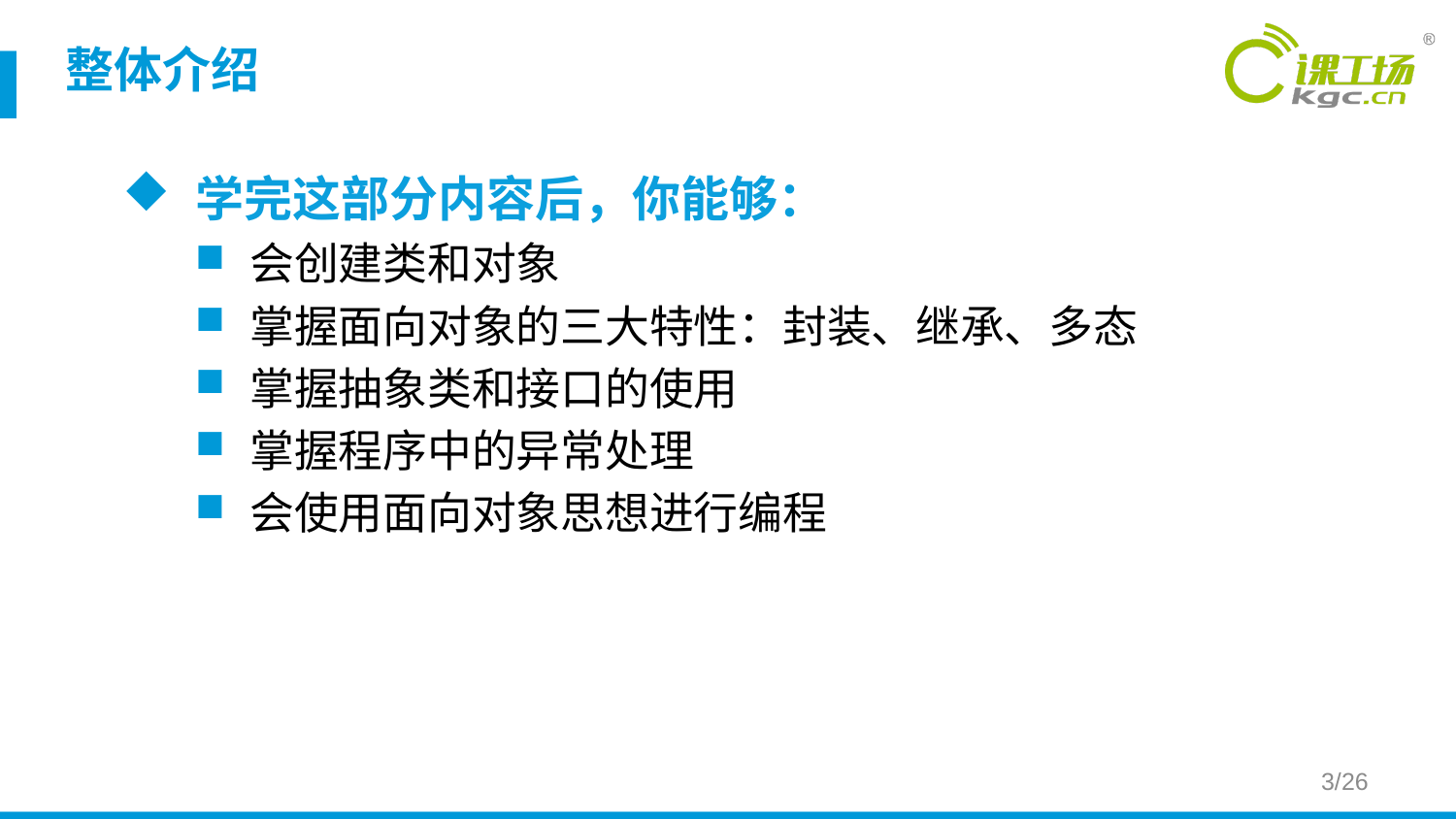

整体介绍
学完这部分内容后，你能够：
会创建类和对象
掌握面向对象的三大特性：封装、继承、多态
掌握抽象类和接口的使用
掌握程序中的异常处理
会使用面向对象思想进行编程

3/26